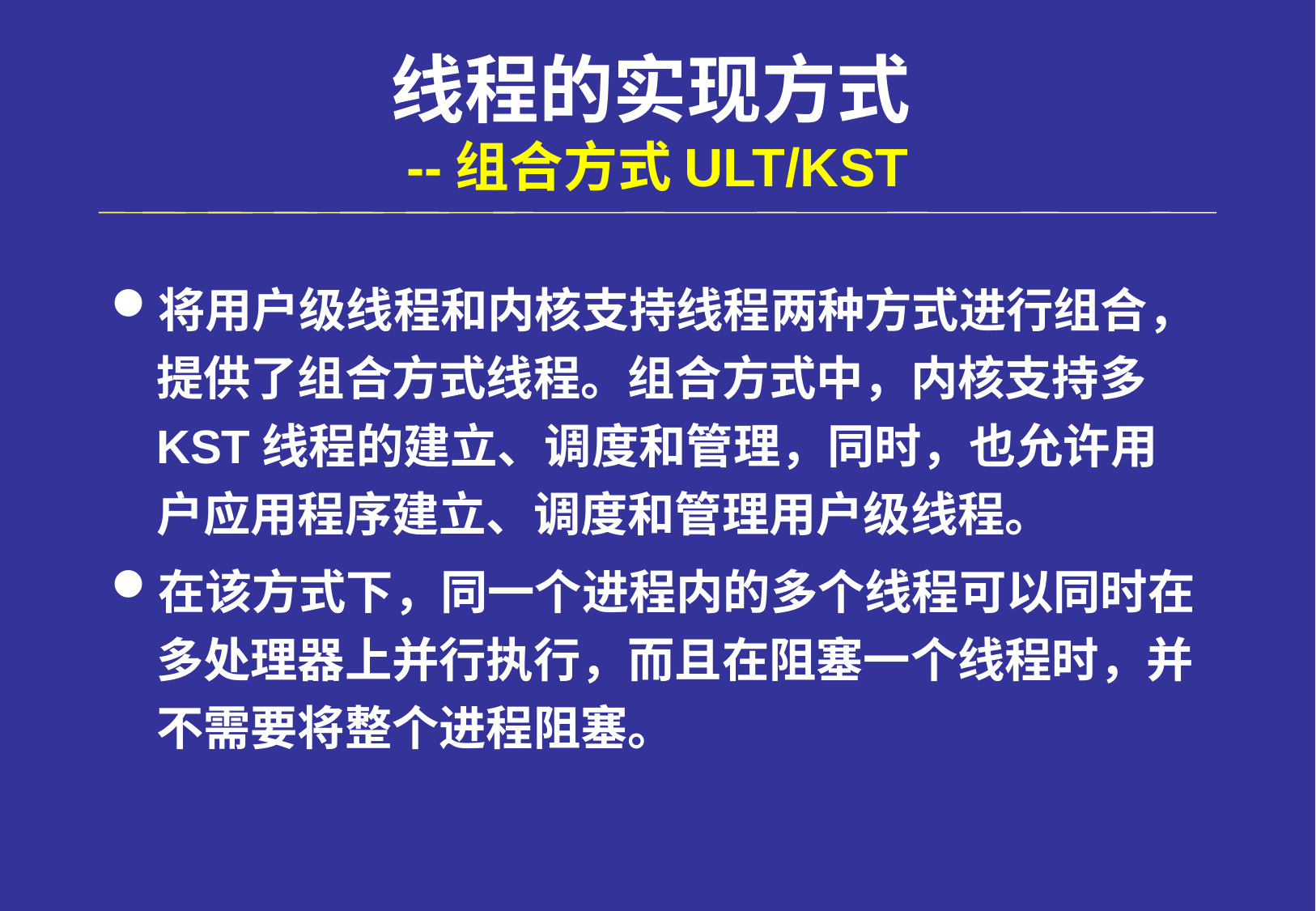

# 线程的实现方式 --组合方式ULT/KST
将用户级线程和内核支持线程两种方式进行组合，提供了组合方式线程。组合方式中，内核支持多KST线程的建立、调度和管理，同时，也允许用户应用程序建立、调度和管理用户级线程。
在该方式下，同一个进程内的多个线程可以同时在多处理器上并行执行，而且在阻塞一个线程时，并不需要将整个进程阻塞。